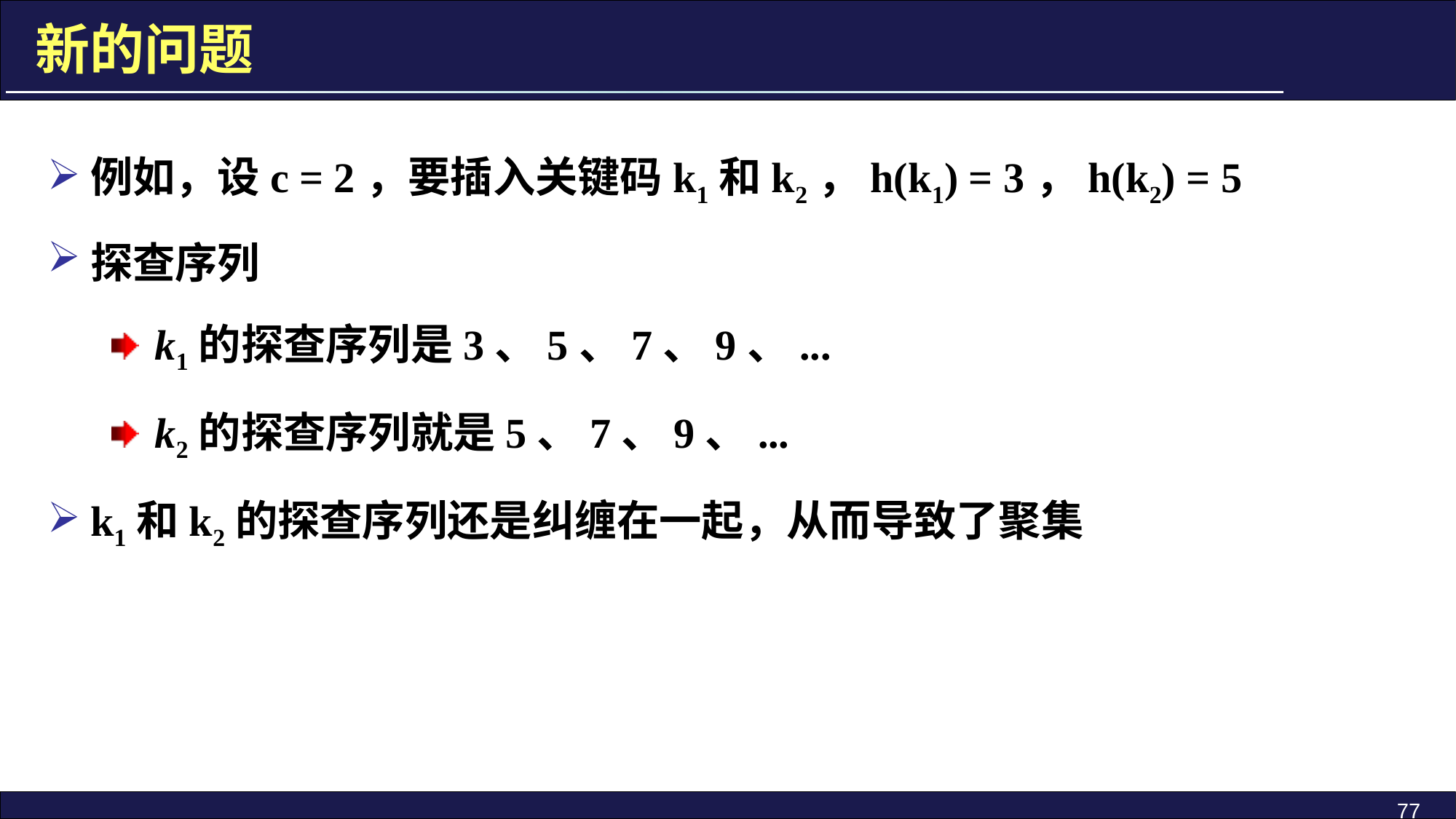

新的问题
例如，设c = 2，要插入关键码k1和k2，h(k1) = 3，h(k2) = 5
探查序列
k1的探查序列是3、5、7、9、...
k2的探查序列就是5、7、9、...
k1和k2的探查序列还是纠缠在一起，从而导致了聚集
77